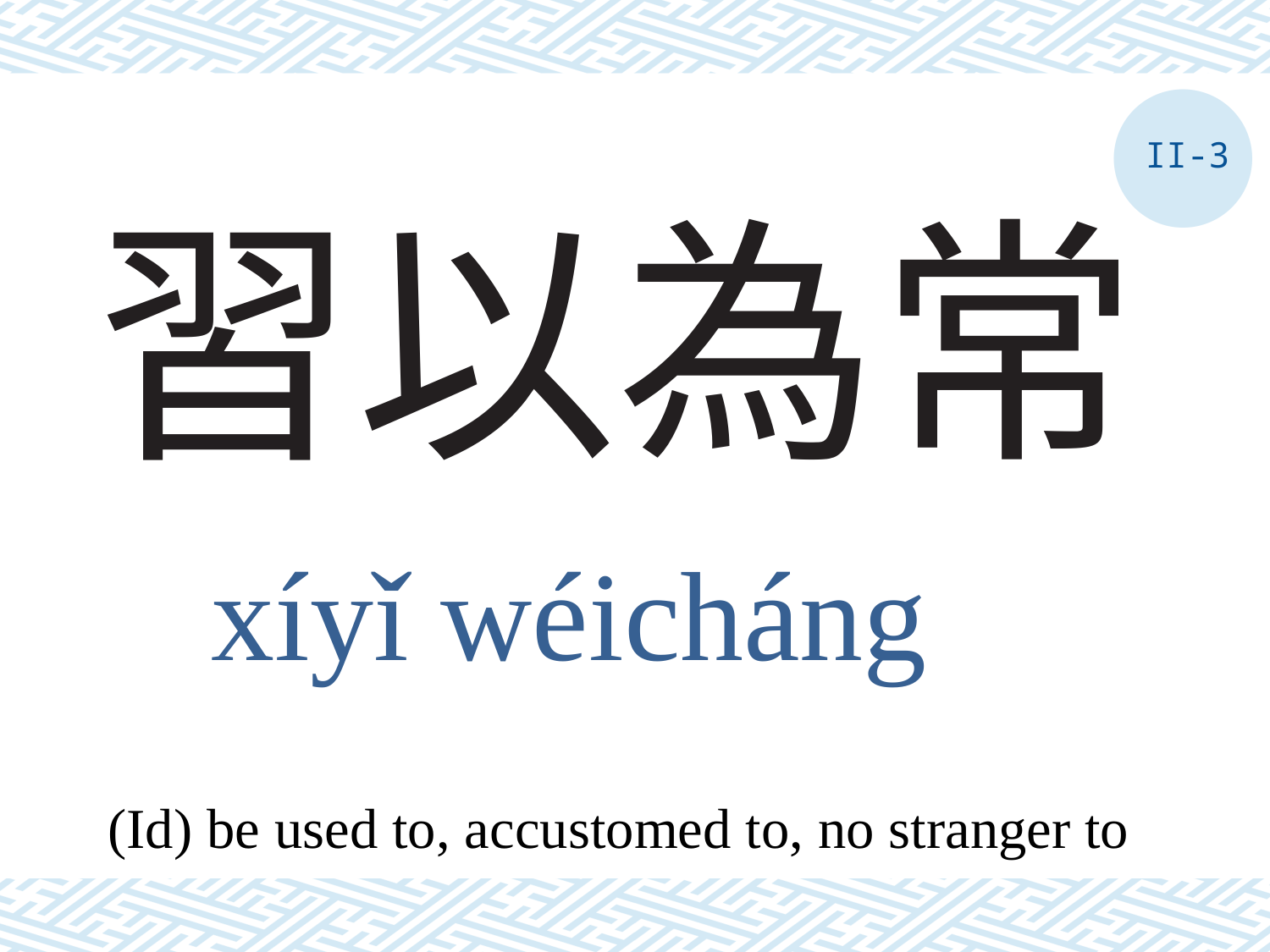

II-3

# 習以為常
xíyǐ wéicháng
(Id) be used to, accustomed to, no stranger to